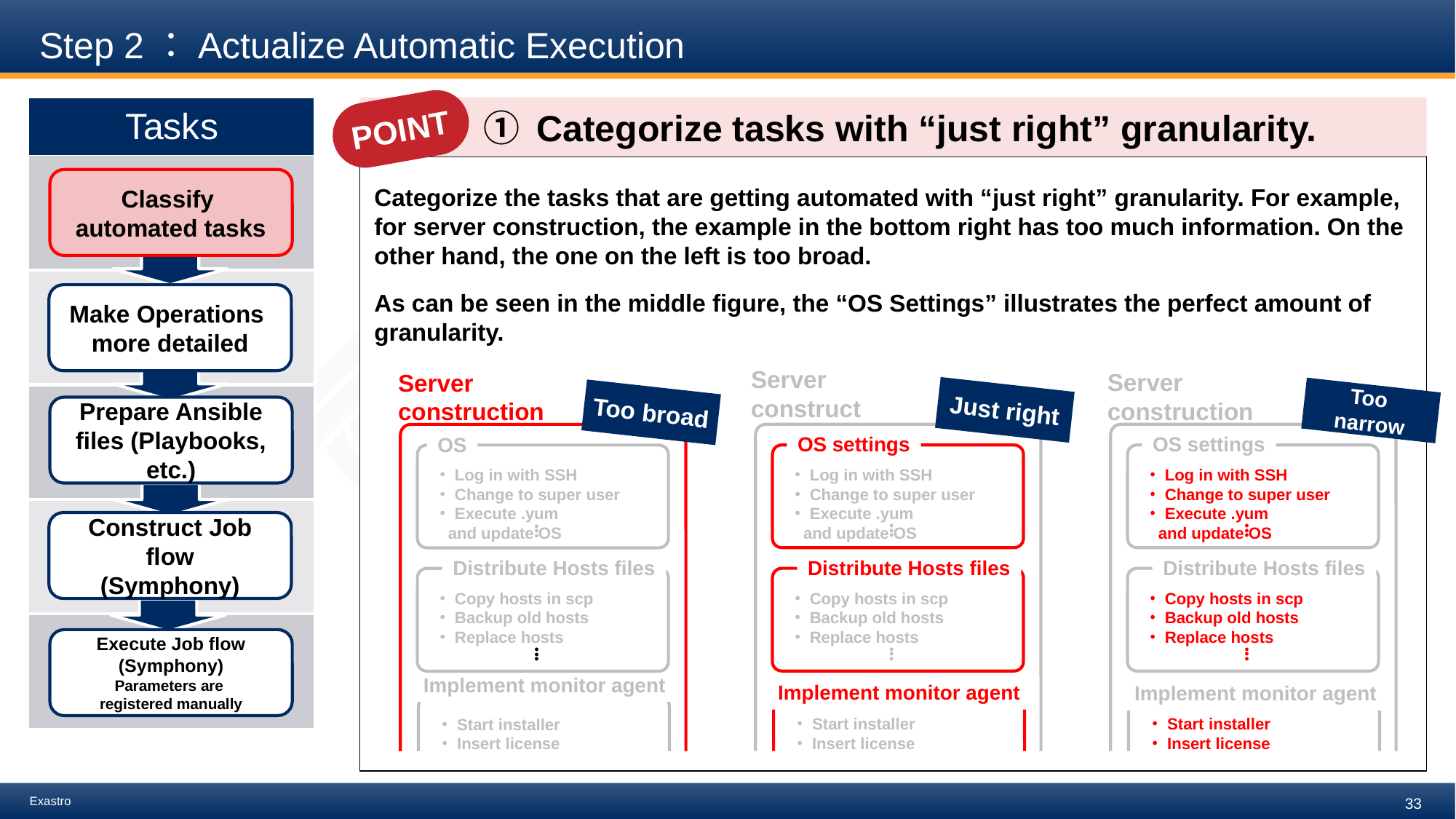

# Step 2：Actualize Automatic Execution
POINT
| Tasks |
| --- |
|  |
|  |
|  |
|  |
|  |
　　　① Categorize tasks with “just right” granularity.

Categorize the tasks that are getting automated with “just right” granularity. For example, for server construction, the example in the bottom right has too much information. On the other hand, the one on the left is too broad.

As can be seen in the middle figure, the “OS Settings” illustrates the perfect amount of granularity.
Classify
automated tasks

Make Operations
more detailed
Server
construct

OS settings

・Log in with SSH
・Change to super user
・Execute .yum
   and update OS
　●
　●
　●
Distribute Hosts files

・Copy hosts in scp
・Backup old hosts
・Replace hosts
　●
　●
　●
Implement monitor agent

・Start installer
・Insert license

Server
construction

OS settings

・Log in with SSH
・Change to super user
・Execute .yum
   and update OS
　●
　●
　●
Distribute Hosts files

・Copy hosts in scp
・Backup old hosts
・Replace hosts
　●
　●
　●
Implement monitor agent

・Start installer
・Insert license

Server
construction

OS

・Log in with SSH
・Change to super user
・Execute .yum
   and update OS
　●
　●
　●
Distribute Hosts files

・Copy hosts in scp
・Backup old hosts
・Replace hosts
　●
　●
　●
Implement monitor agent

・Start installer
・Insert license

Just right
Too
narrow
Too broad
Prepare Ansible files (Playbooks, etc.)

Construct Job flow
(Symphony)

Execute Job flow
(Symphony)
Parameters are
registered manually